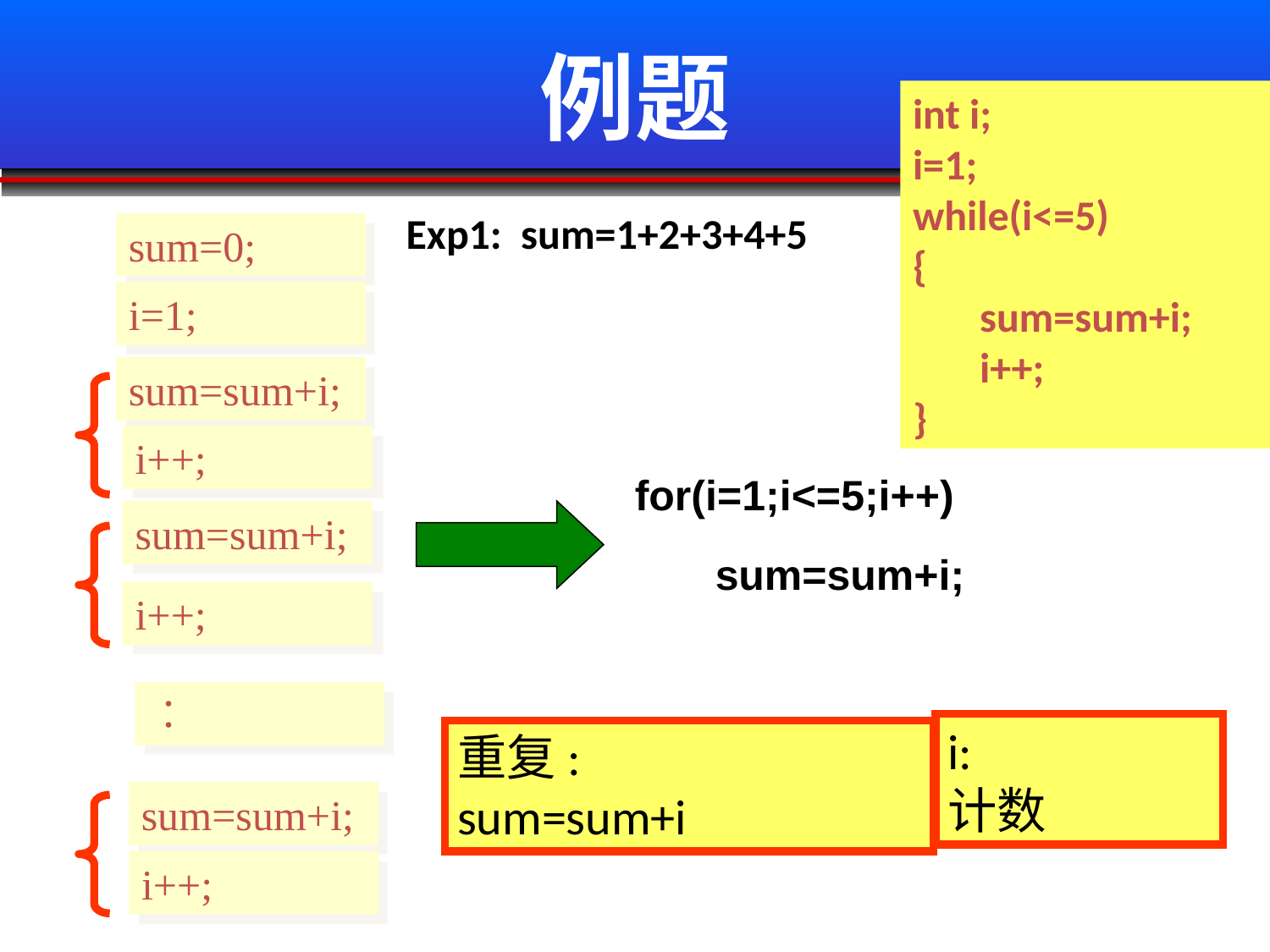

# 例题
int i;
i=1;
while(i<=5)
{
       sum=sum+i;
       i++;
}
Exp1:  sum=1+2+3+4+5
sum=0;
i=1;
sum=sum+i;

i++;
for(i=1;i<=5;i++)
sum=sum+i;

sum=sum+i;
i++;
︰
i:
计数
重复:
sum=sum+i
sum=sum+i;

i++;